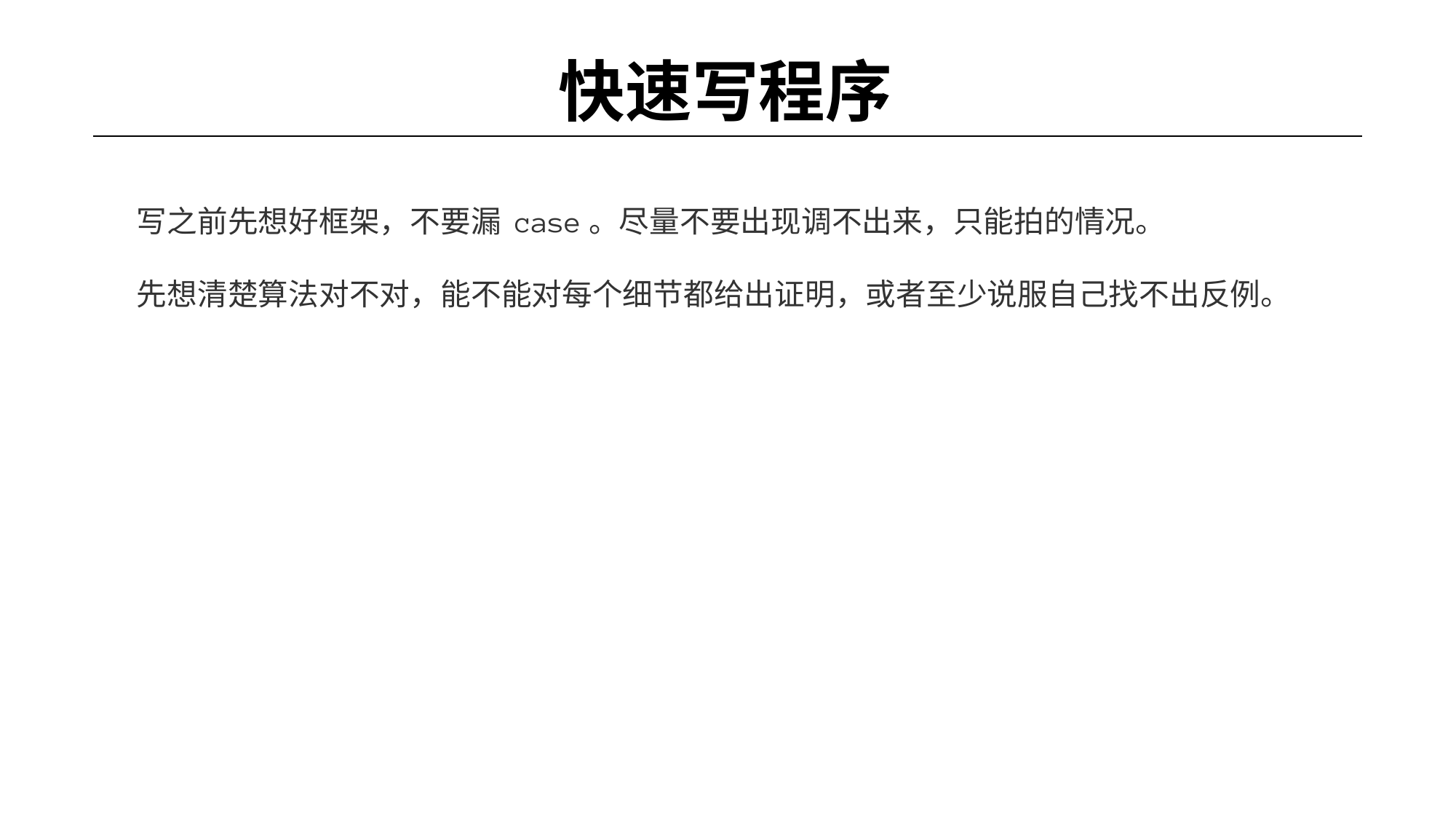

# 快速写程序
写之前先想好框架，不要漏 case。尽量不要出现调不出来，只能拍的情况。

先想清楚算法对不对，能不能对每个细节都给出证明，或者至少说服自己找不出反例。